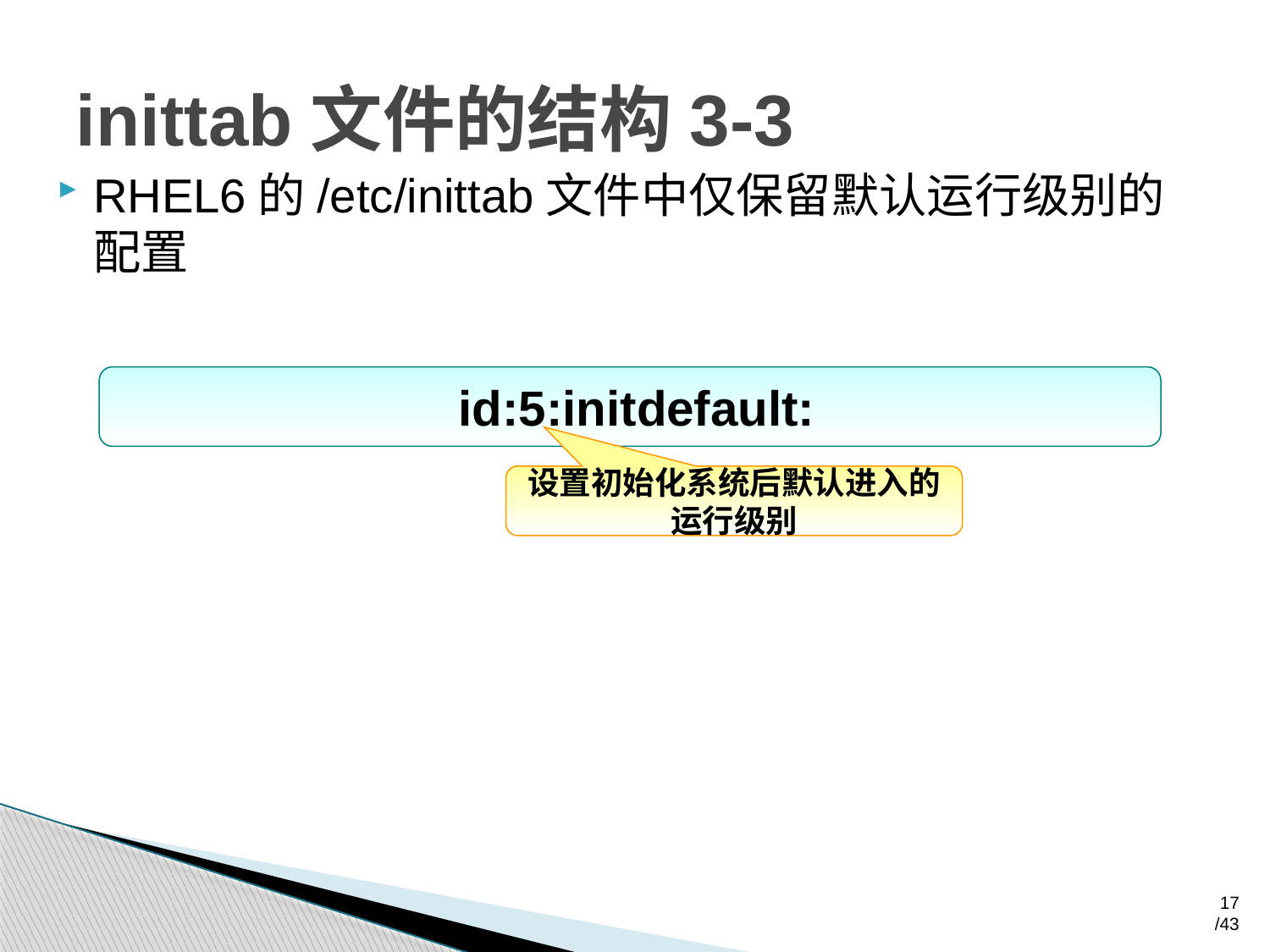

# inittab文件的结构3-3
RHEL6的/etc/inittab文件中仅保留默认运行级别的配置

 id:5:initdefault:
设置初始化系统后默认进入的运行级别
17/43